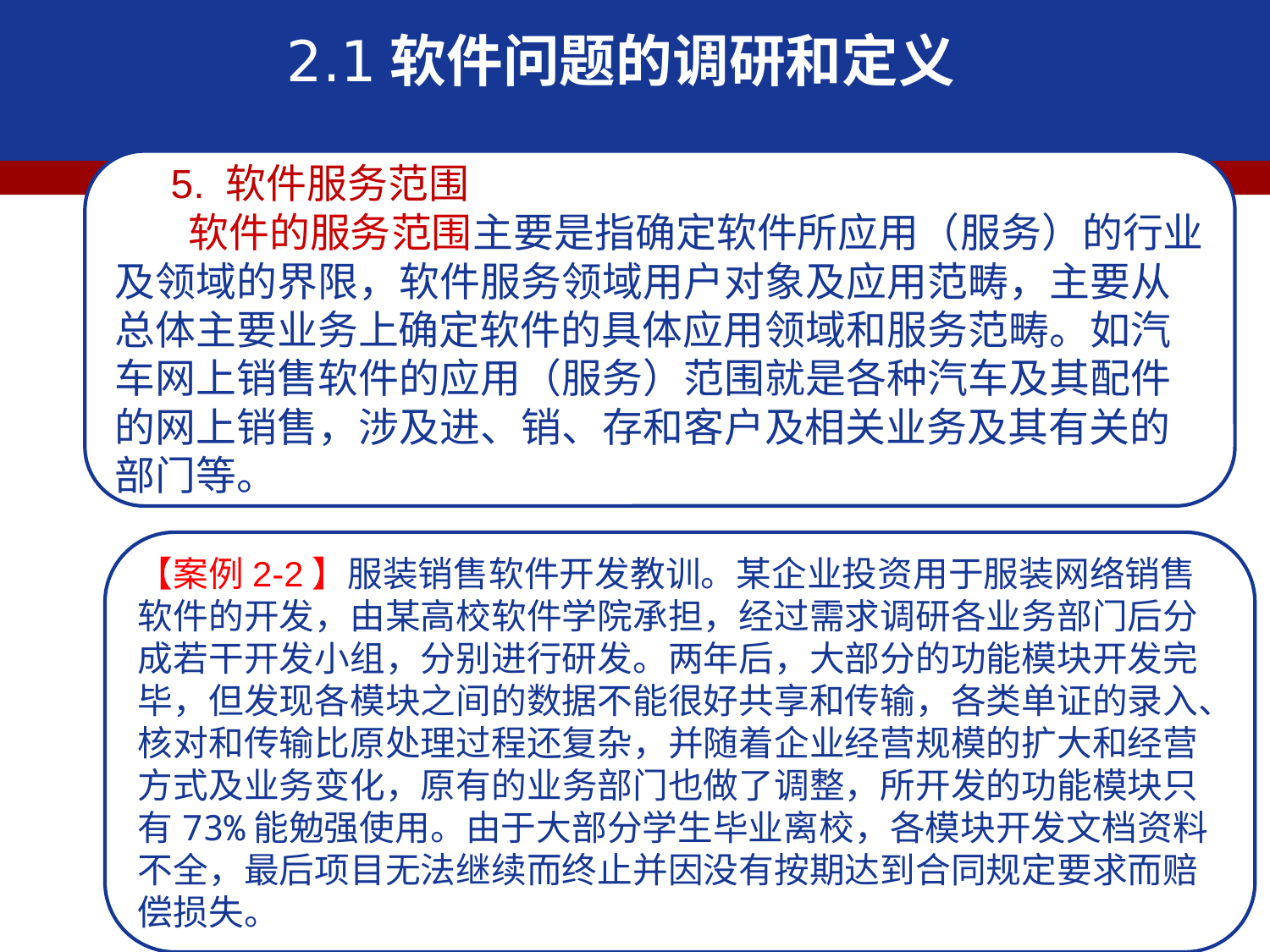

2.1软件问题的调研和定义

     5. 软件服务范围
       软件的服务范围主要是指确定软件所应用（服务）的行业及领域的界限，软件服务领域用户对象及应用范畴，主要从总体主要业务上确定软件的具体应用领域和服务范畴。如汽车网上销售软件的应用（服务）范围就是各种汽车及其配件的网上销售，涉及进、销、存和客户及相关业务及其有关的部门等。
【案例2-2】服装销售软件开发教训。某企业投资用于服装网络销售软件的开发，由某高校软件学院承担，经过需求调研各业务部门后分成若干开发小组，分别进行研发。两年后，大部分的功能模块开发完毕，但发现各模块之间的数据不能很好共享和传输，各类单证的录入、核对和传输比原处理过程还复杂，并随着企业经营规模的扩大和经营方式及业务变化，原有的业务部门也做了调整，所开发的功能模块只有73%能勉强使用。由于大部分学生毕业离校，各模块开发文档资料不全，最后项目无法继续而终止并因没有按期达到合同规定要求而赔偿损失。